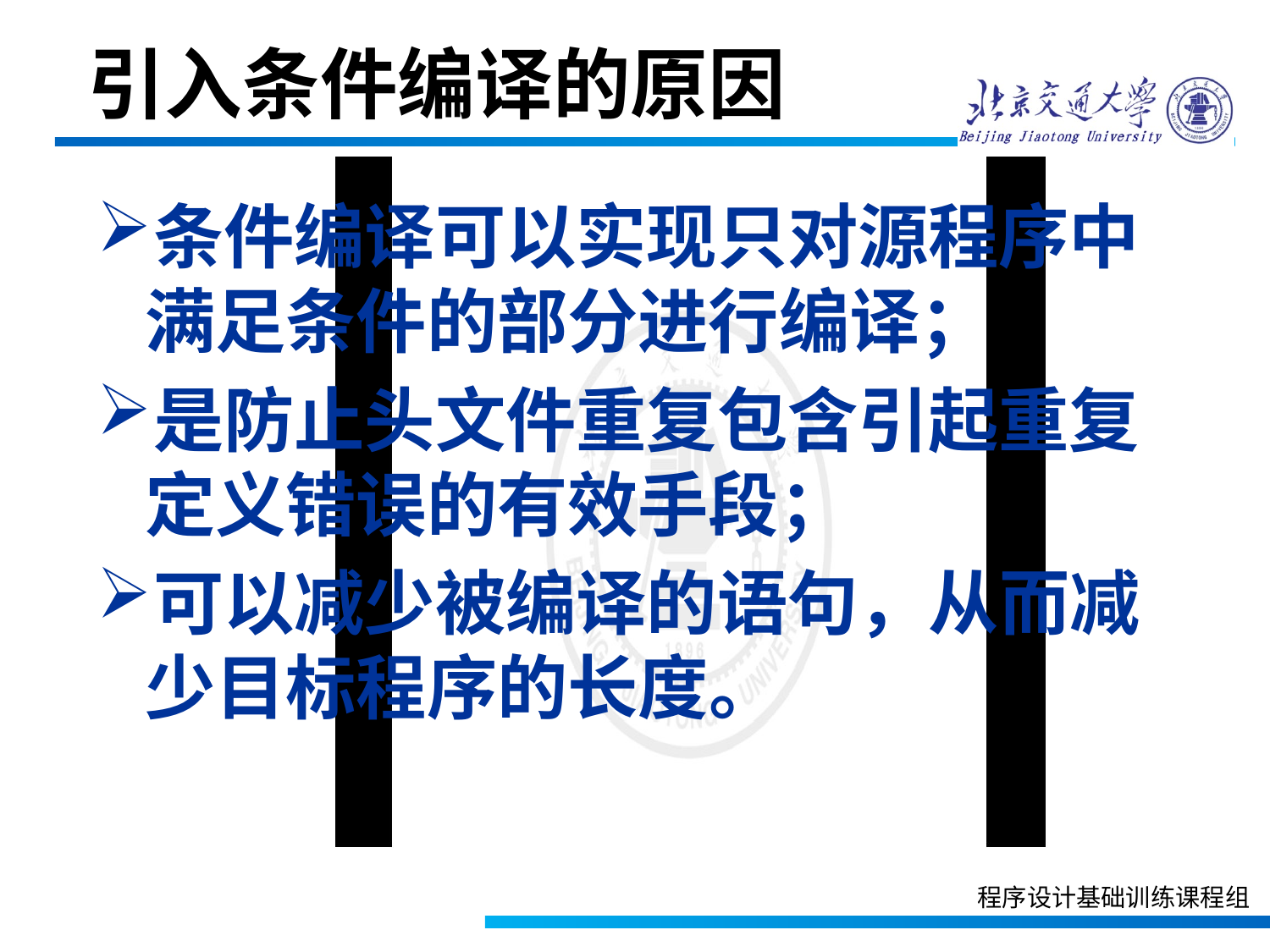

引入条件编译的原因
条件编译可以实现只对源程序中满足条件的部分进行编译；
是防止头文件重复包含引起重复定义错误的有效手段；
可以减少被编译的语句，从而减少目标程序的长度。
程序设计基础训练课程组